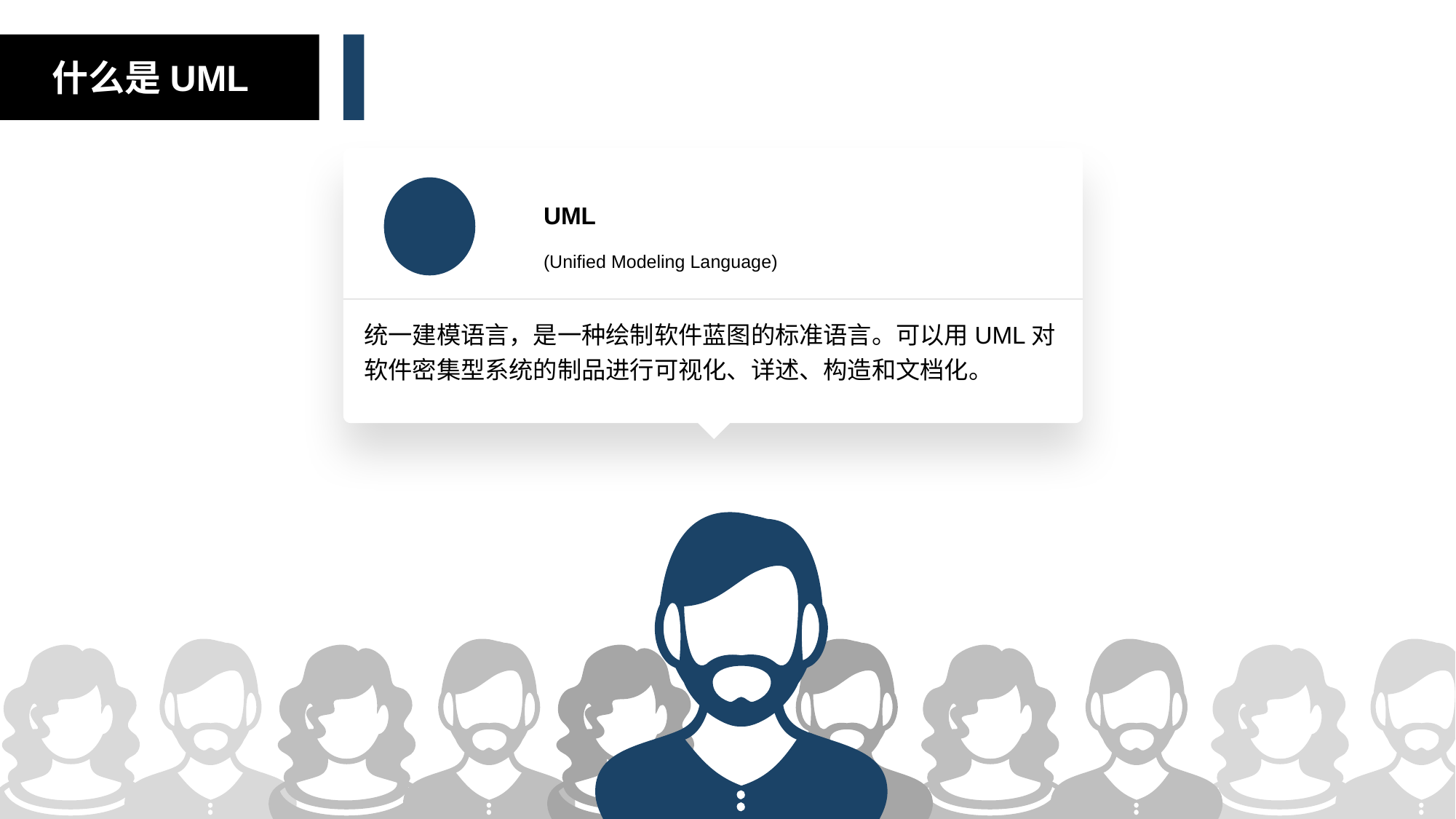

什么是UML

UML
(Unified Modeling Language)

统一建模语言，是一种绘制软件蓝图的标准语言。可以用UML对软件密集型系统的制品进行可视化、详述、构造和文档化。